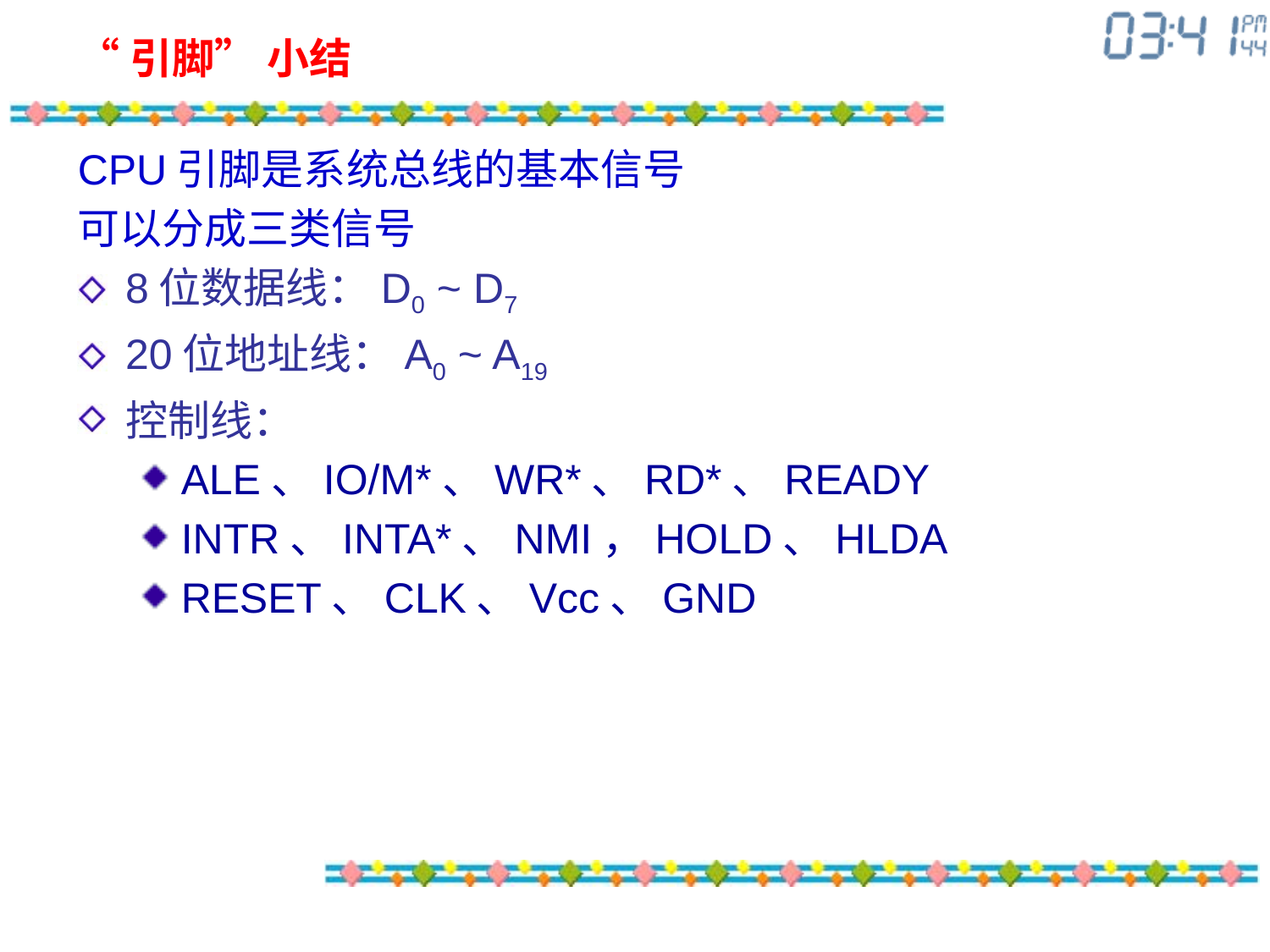

# “引脚” 小结
CPU引脚是系统总线的基本信号
可以分成三类信号
8位数据线：D0 ~ D7
20位地址线：A0 ~ A19
控制线：
ALE、IO/M*、WR*、RD*、READY
INTR、INTA*、NMI，HOLD、HLDA
RESET、CLK、Vcc、GND